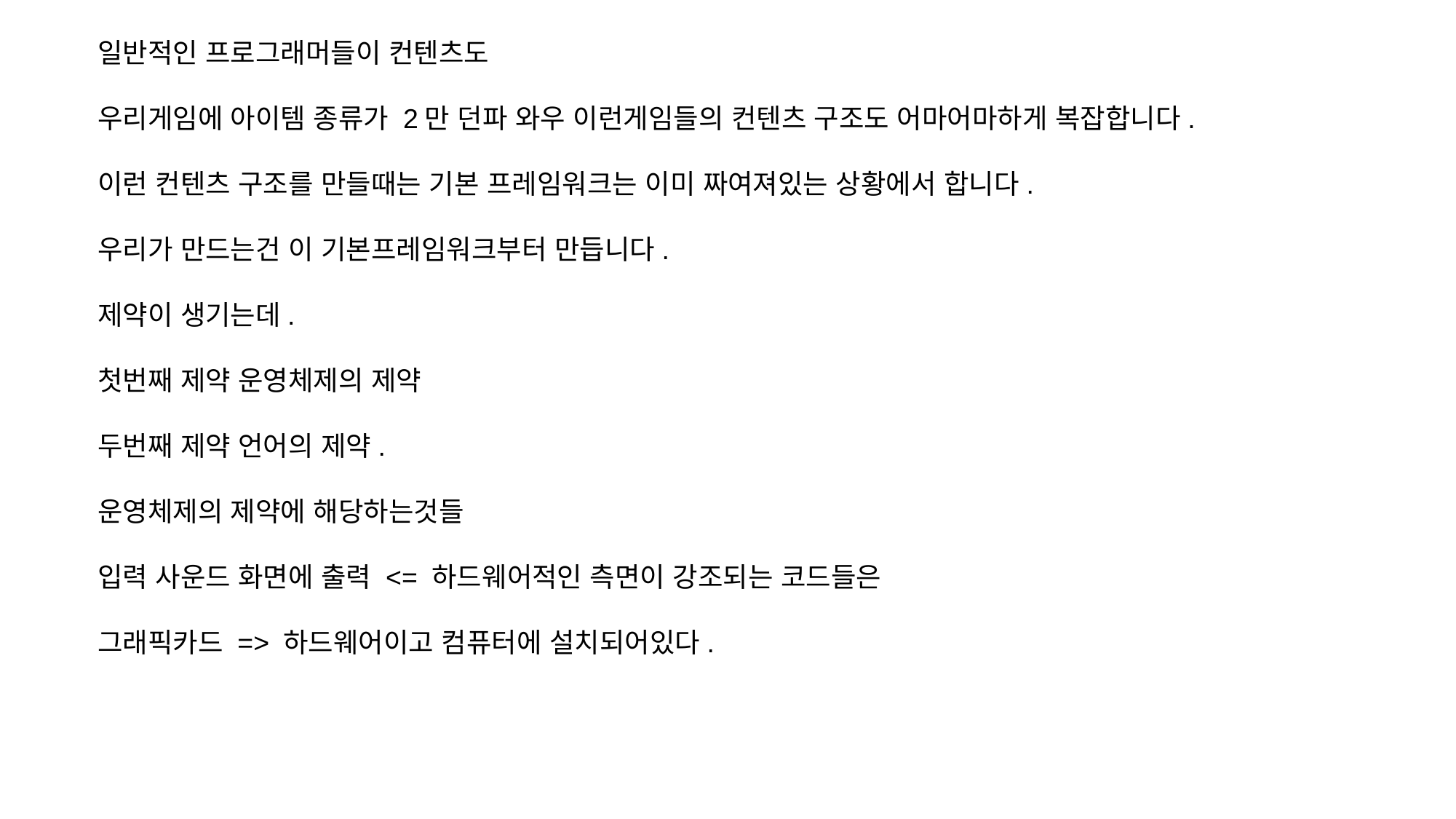

일반적인 프로그래머들이 컨텐츠도

우리게임에 아이템 종류가 2만 던파 와우 이런게임들의 컨텐츠 구조도 어마어마하게 복잡합니다.

이런 컨텐츠 구조를 만들때는 기본 프레임워크는 이미 짜여져있는 상황에서 합니다.

우리가 만드는건 이 기본프레임워크부터 만듭니다.

제약이 생기는데.

첫번째 제약 운영체제의 제약

두번째 제약 언어의 제약.

운영체제의 제약에 해당하는것들
입력 사운드 화면에 출력 <= 하드웨어적인 측면이 강조되는 코드들은

그래픽카드 => 하드웨어이고 컴퓨터에 설치되어있다.